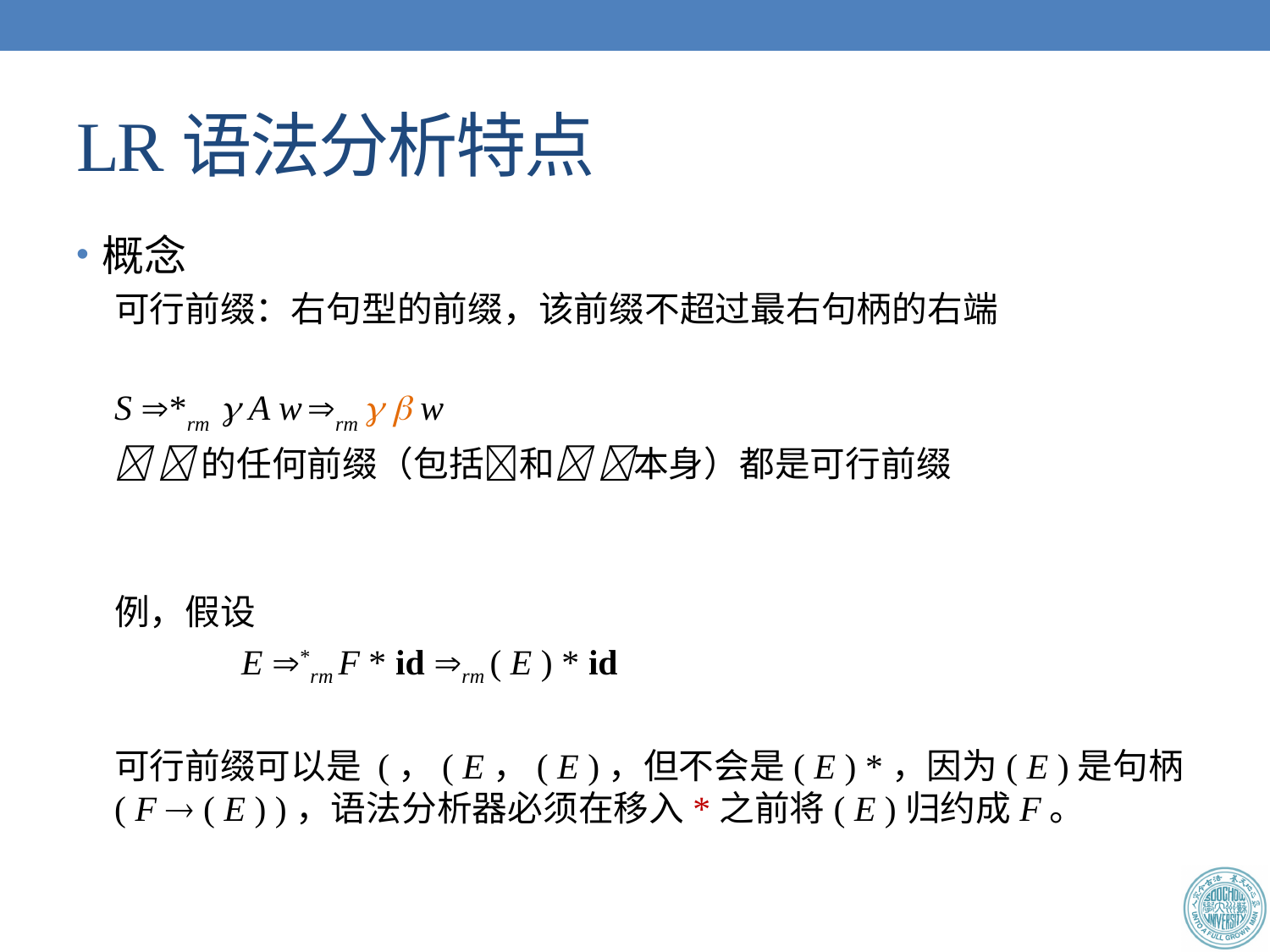

# LR语法分析特点
概念
可行前缀：右句型的前缀，该前缀不超过最右句柄的右端

S ⇒*rm  γ A w ⇒rm γ β w
γ β的任何前缀（包括ε和γ β本身）都是可行前缀

例，假设
	E ⇒*rm F * id ⇒rm ( E ) * id

可行前缀可以是 (，( E，( E )，但不会是( E ) *，因为( E )是句柄( F → ( E ) )，语法分析器必须在移入*之前将( E )归约成F。